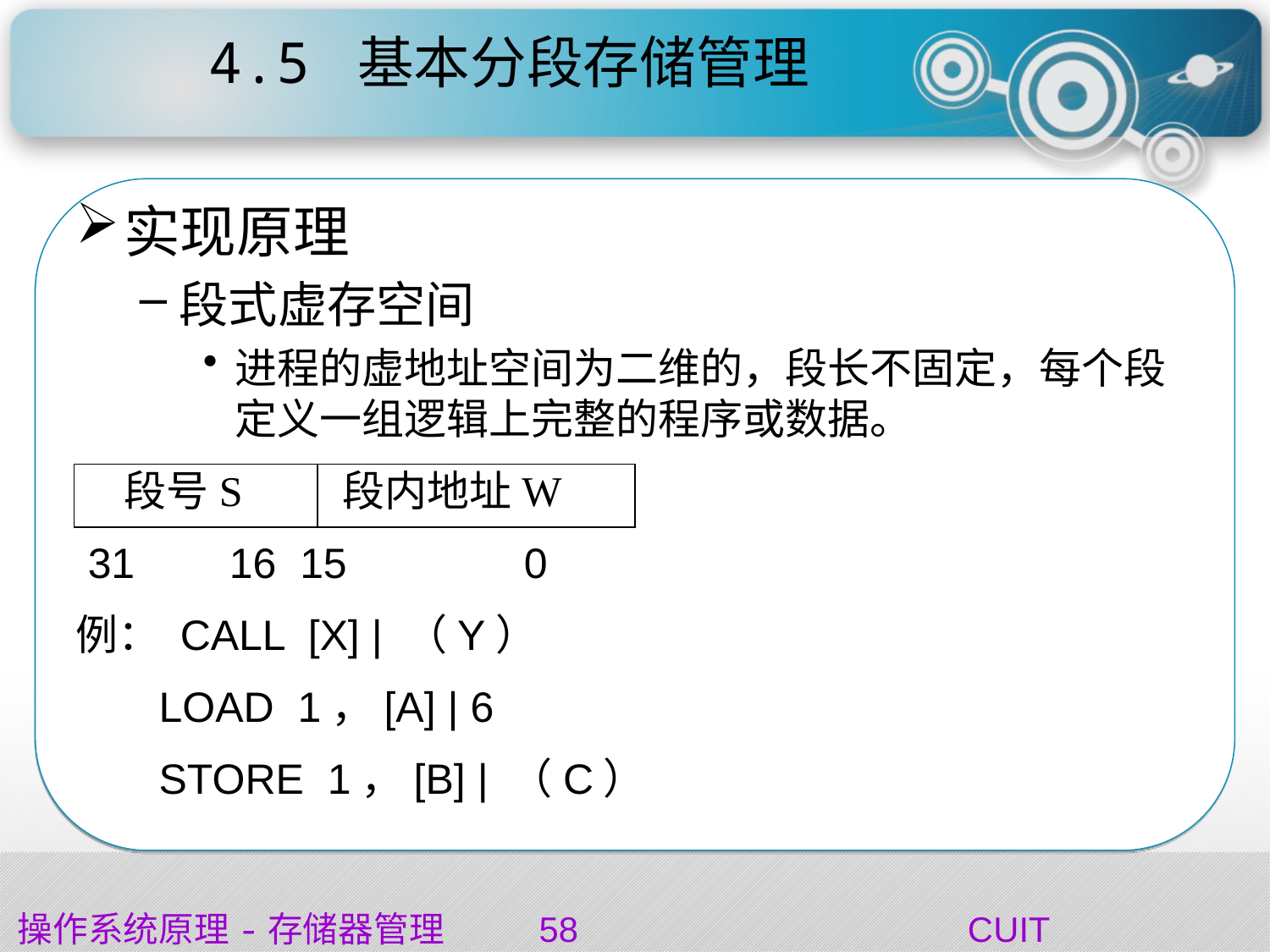

# 4.5 基本分段存储管理
实现原理
段式虚存空间
进程的虚地址空间为二维的，段长不固定，每个段定义一组逻辑上完整的程序或数据。
    段号S        段内地址W
 31        16  15               0
例： CALL  [X] | （Y）
       LOAD  1，[A] | 6
       STORE  1，[B] | （C）